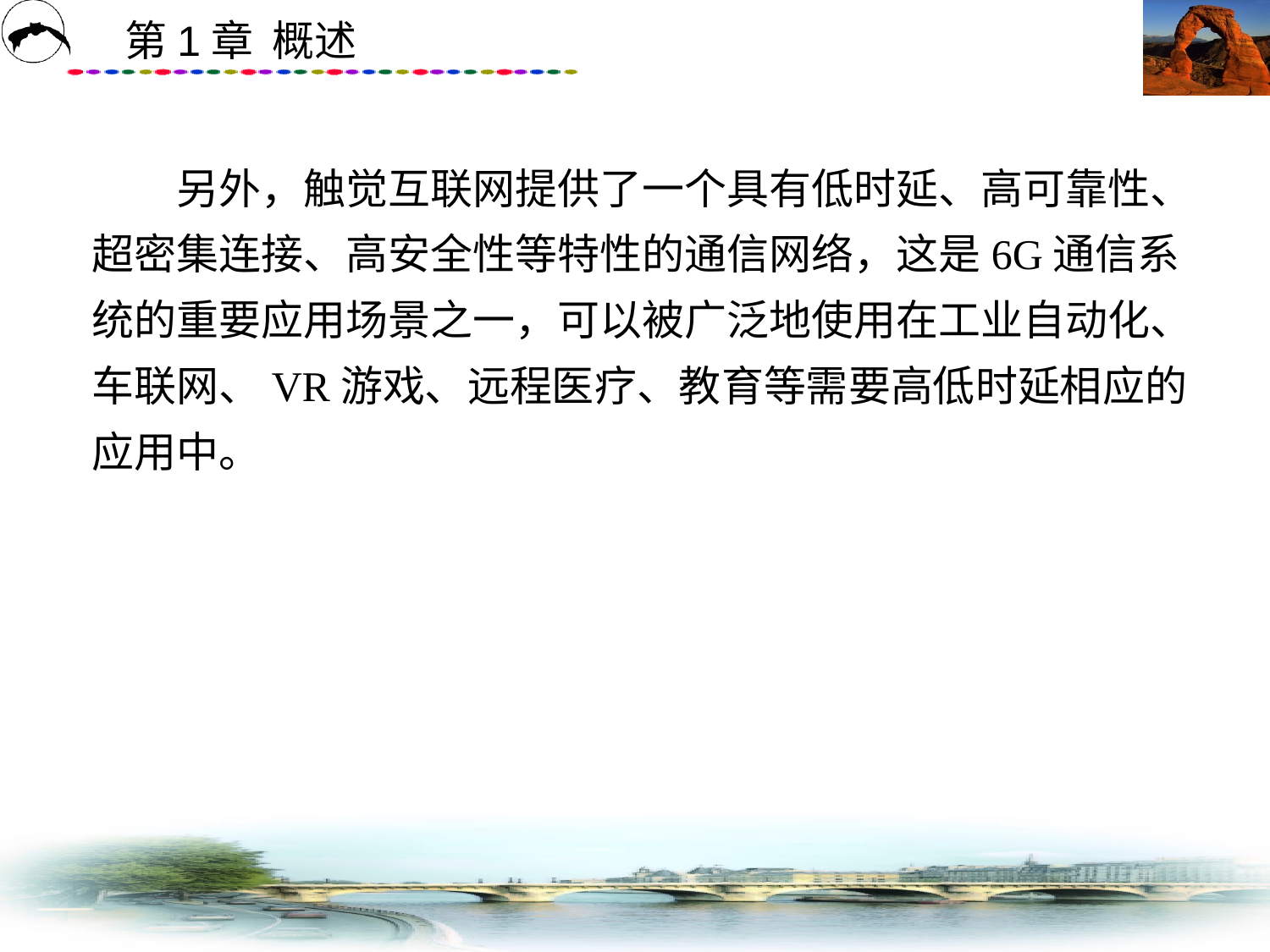

# 另外，触觉互联网提供了一个具有低时延、高可靠性、超密集连接、高安全性等特性的通信网络，这是6G通信系统的重要应用场景之一，可以被广泛地使用在工业自动化、车联网、VR游戏、远程医疗、教育等需要高低时延相应的应用中。